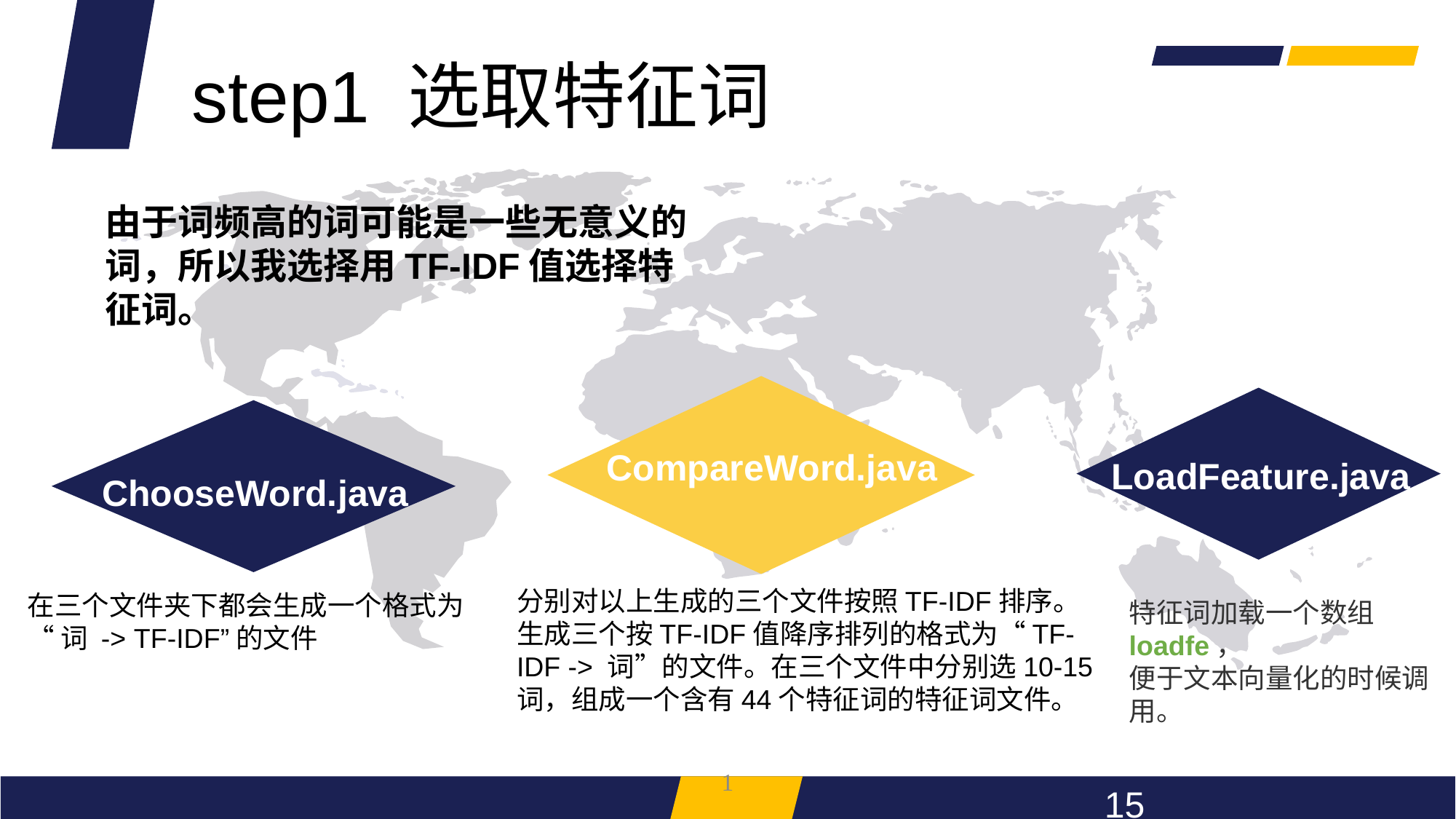

step1 选取特征词

由于词频高的词可能是一些无意义的词，所以我选择用TF-IDF值选择特征词。
Text

CompareWord.java
LoadFeature.java
ChooseWord.java
分别对以上生成的三个文件按照TF-IDF排序。生成三个按TF-IDF值降序排列的格式为“TF-IDF -> 词”的文件。在三个文件中分别选10-15词，组成一个含有44个特征词的特征词文件。
在三个文件夹下都会生成一个格式为
“词 -> TF-IDF”的文件
特征词加载一个数组loadfe，
便于文本向量化的时候调用。
1
4
15